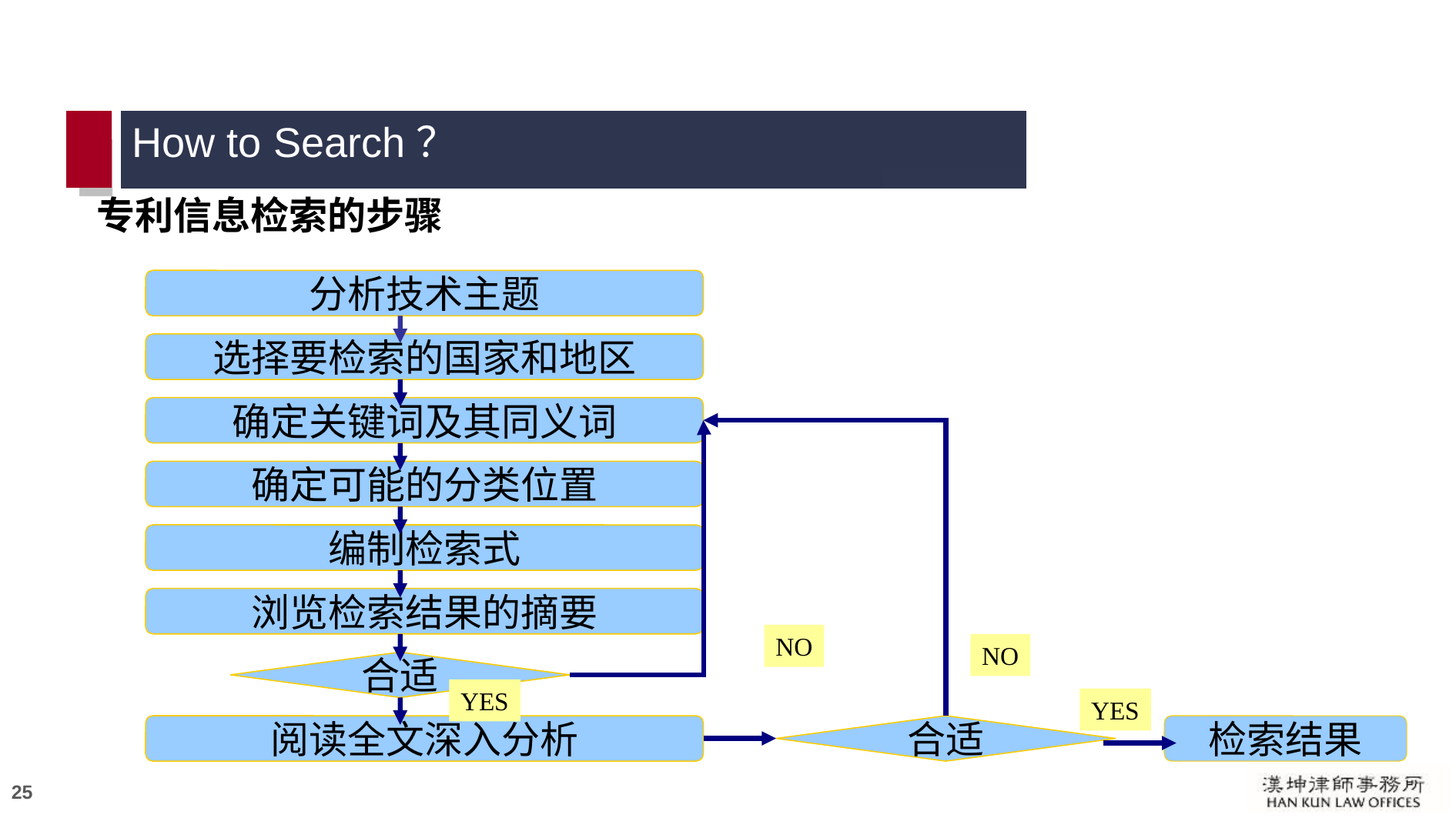

How to Search？
专利信息检索的步骤
分析技术主题

选择要检索的国家和地区

确定关键词及其同义词

确定可能的分类位置

编制检索式

浏览检索结果的摘要
NO
NO

合适
YES
YES

阅读全文深入分析
合适
检索结果